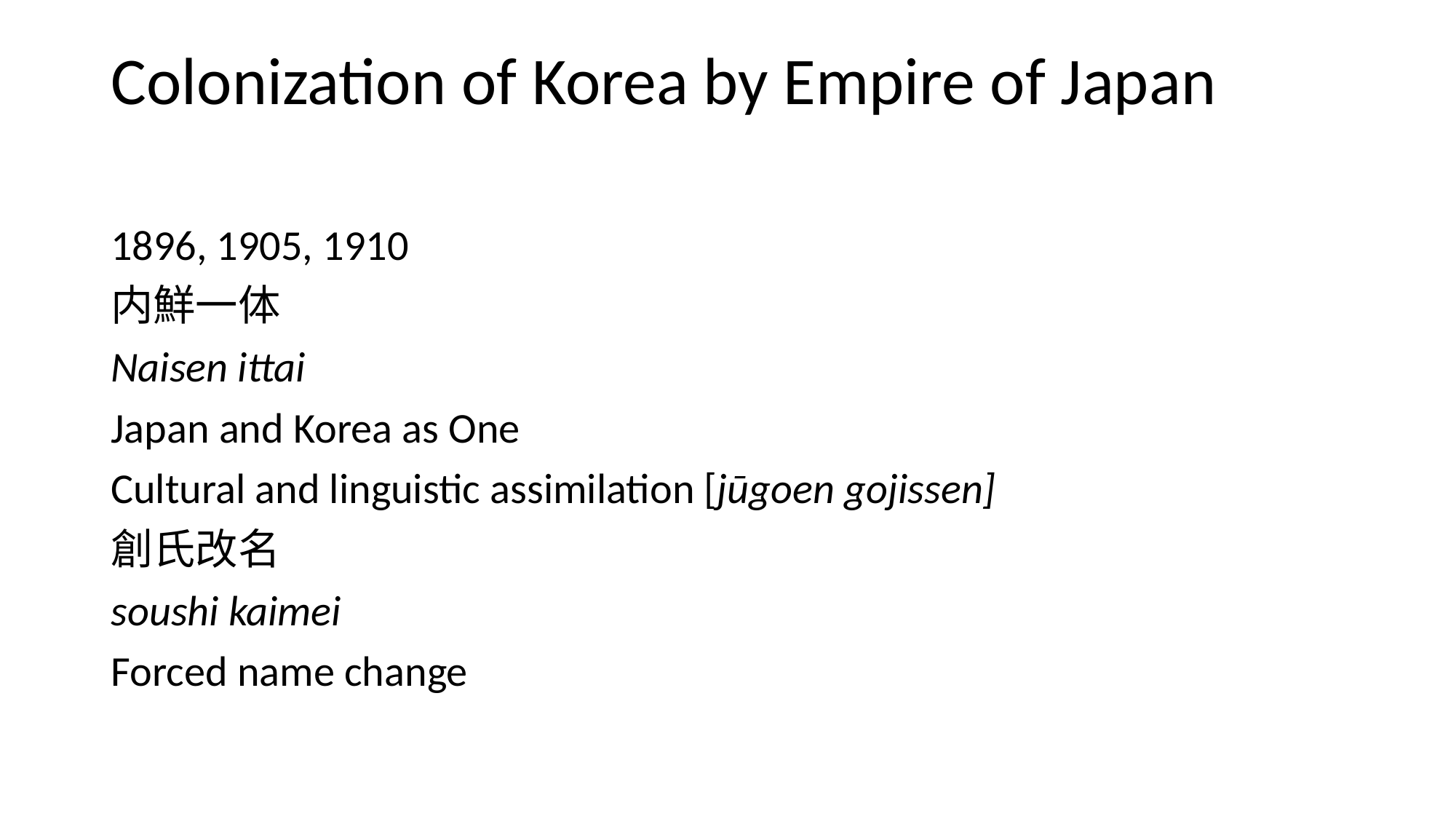

# Colonization of Korea by Empire of Japan
1896, 1905, 1910
内鮮一体
Naisen ittai
Japan and Korea as One
Cultural and linguistic assimilation [jūgoen gojissen]
創氏改名
soushi kaimei
Forced name change